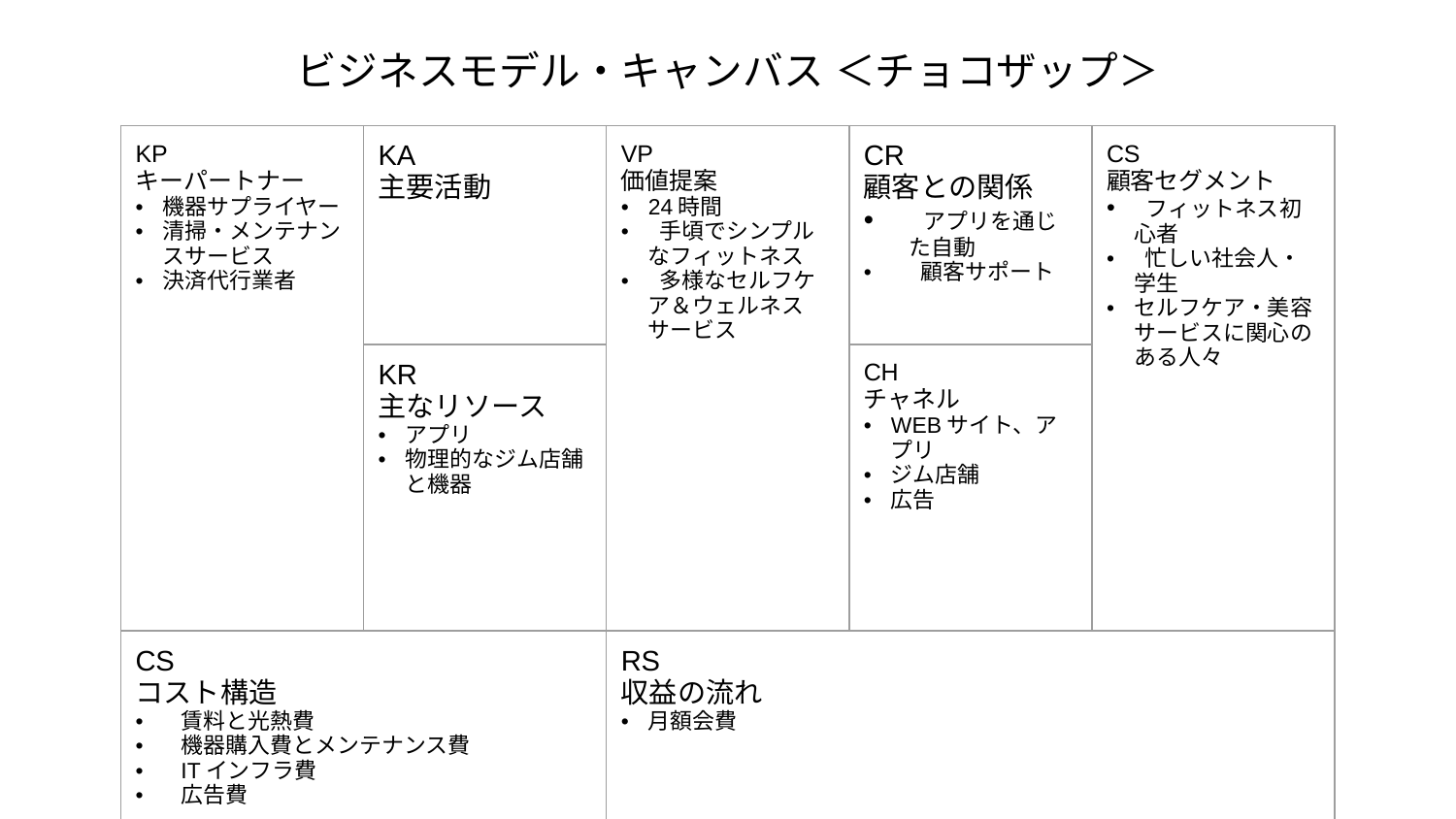

# ビジネスモデル・キャンバス ＜チョコザップ＞
| KP キーパートナー 機器サプライヤー 清掃・メンテナンスサービス 決済代行業者 | KA 主要活動 | VP 価値提案 24時間 手頃でシンプルなフィットネス 多様なセルフケア＆ウェルネスサービス | CR 顧客との関係 アプリを通じた自動 顧客サポート | CS 顧客セグメント フィットネス初心者 忙しい社会人・学生 セルフケア・美容サービスに関心のある人々 |
| --- | --- | --- | --- | --- |
|  | KR 主なリソース アプリ 物理的なジム店舗と機器 |  | CH チャネル WEBサイト、アプリ ジム店舗 広告 |  |
| CS コスト構造 賃料と光熱費 機器購入費とメンテナンス費 ITインフラ費 広告費 |  | RS 収益の流れ 月額会費 |  |  |